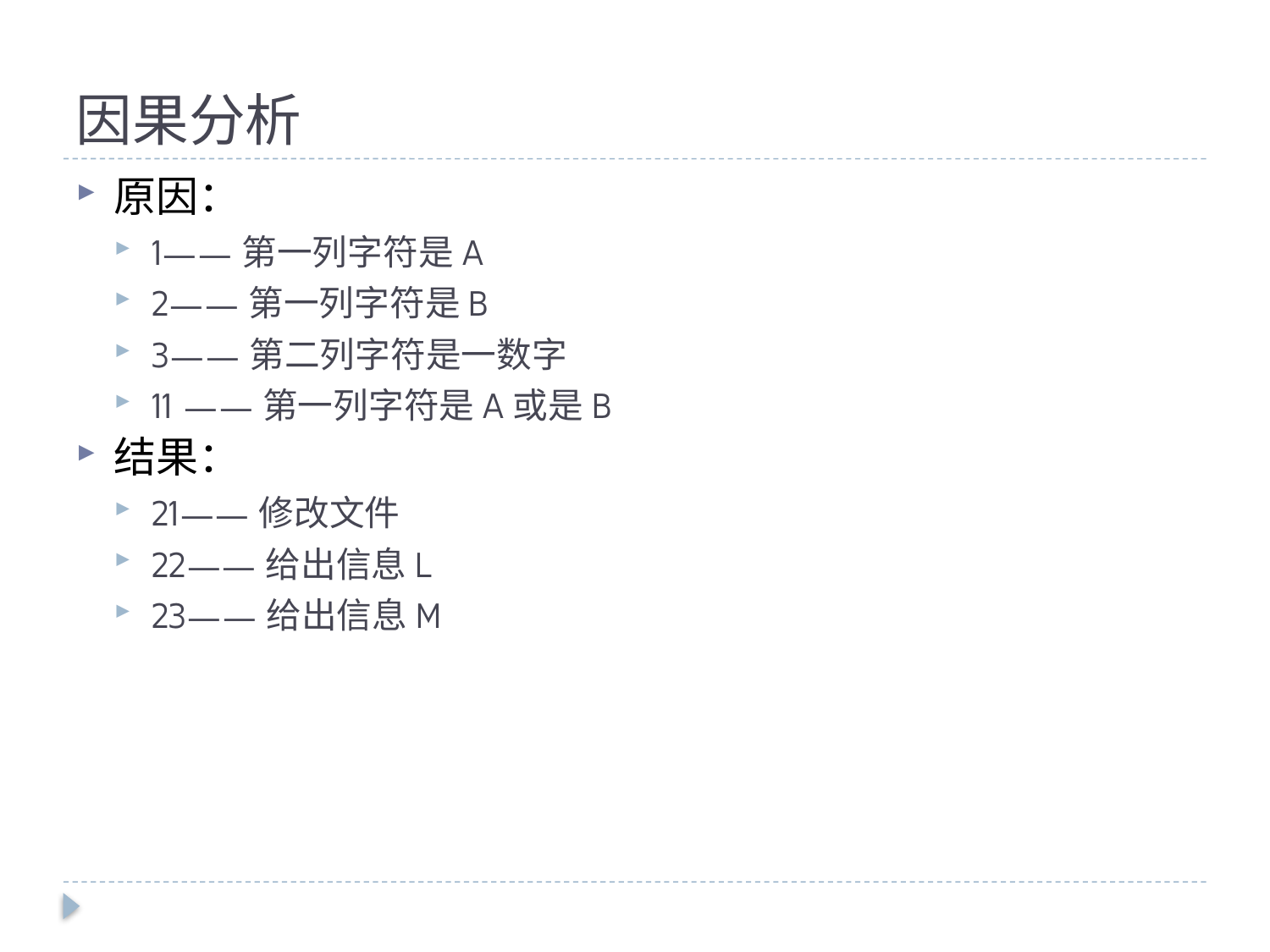

# 因果分析
原因：
1——第一列字符是A
2——第一列字符是B
3——第二列字符是一数字
11 ——第一列字符是A或是B
结果：
21——修改文件
22——给出信息L
23——给出信息M